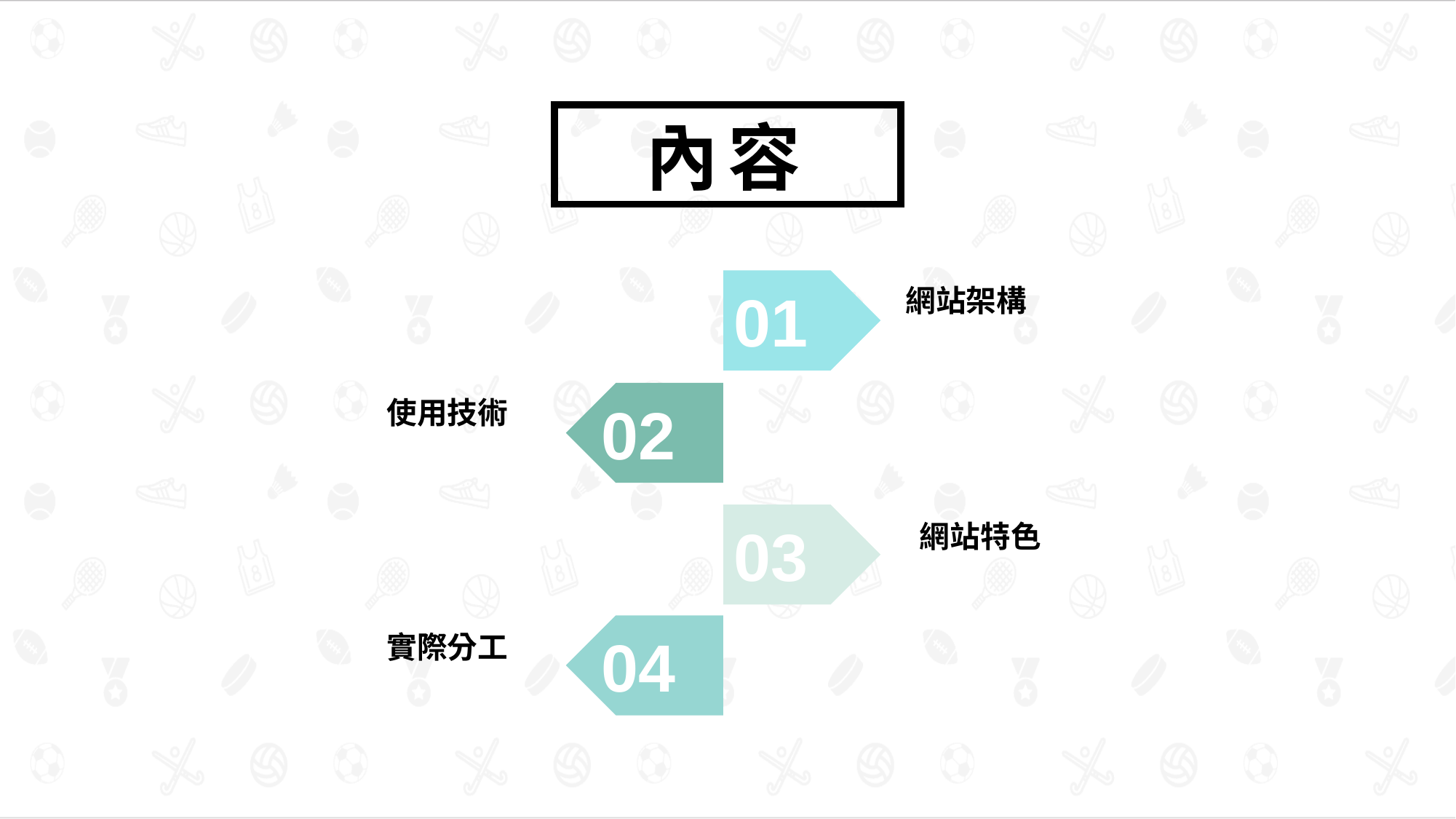

內容
網站架構
01
使用技術
02

03
 網站特色

實際分工
04